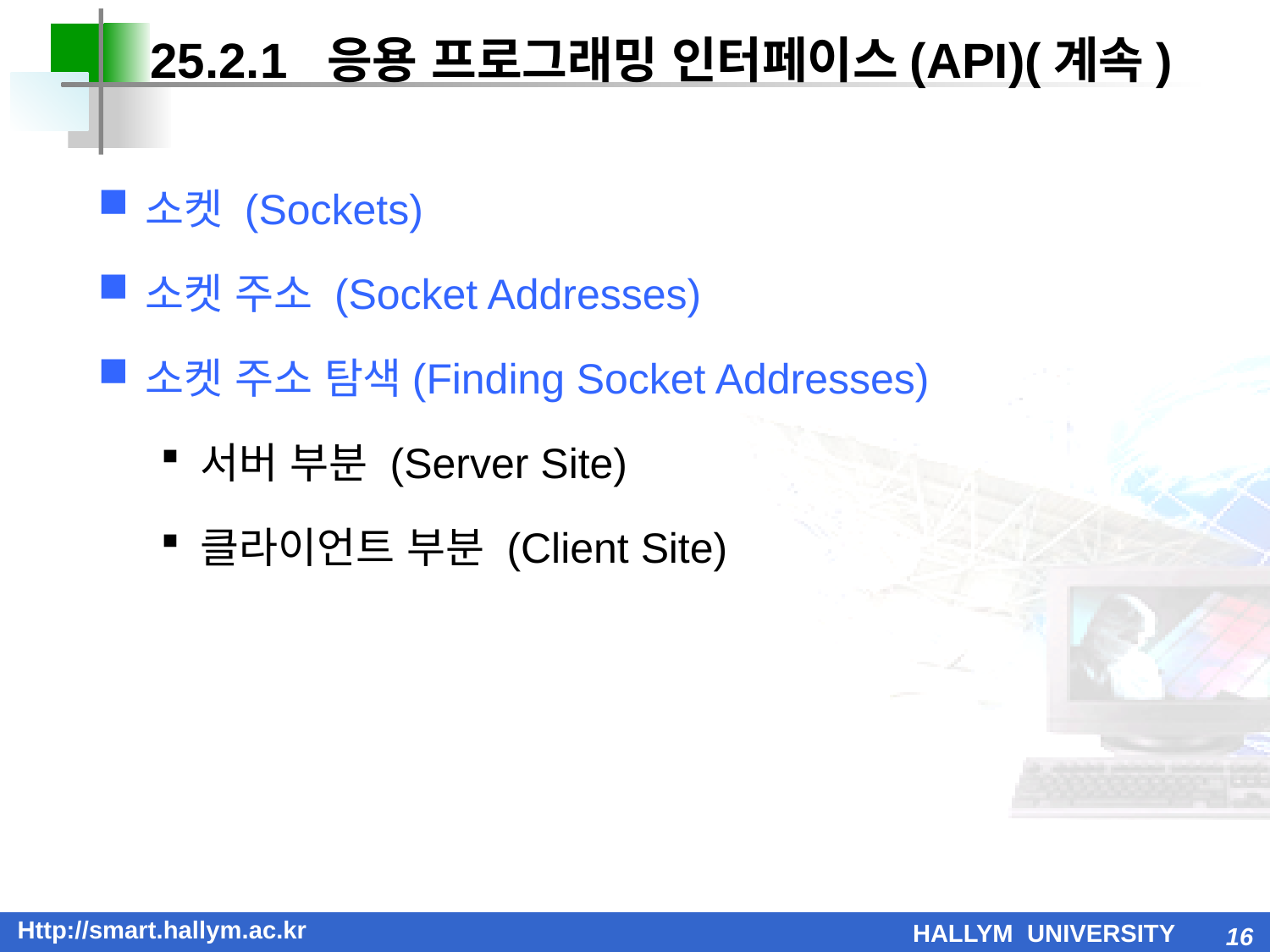

25.2.1  응용 프로그래밍 인터페이스(API)(계속)

소켓 (Sockets)
소켓 주소 (Socket Addresses)
소켓 주소 탐색(Finding Socket Addresses)
서버 부분 (Server Site)
클라이언트 부분 (Client Site)

16